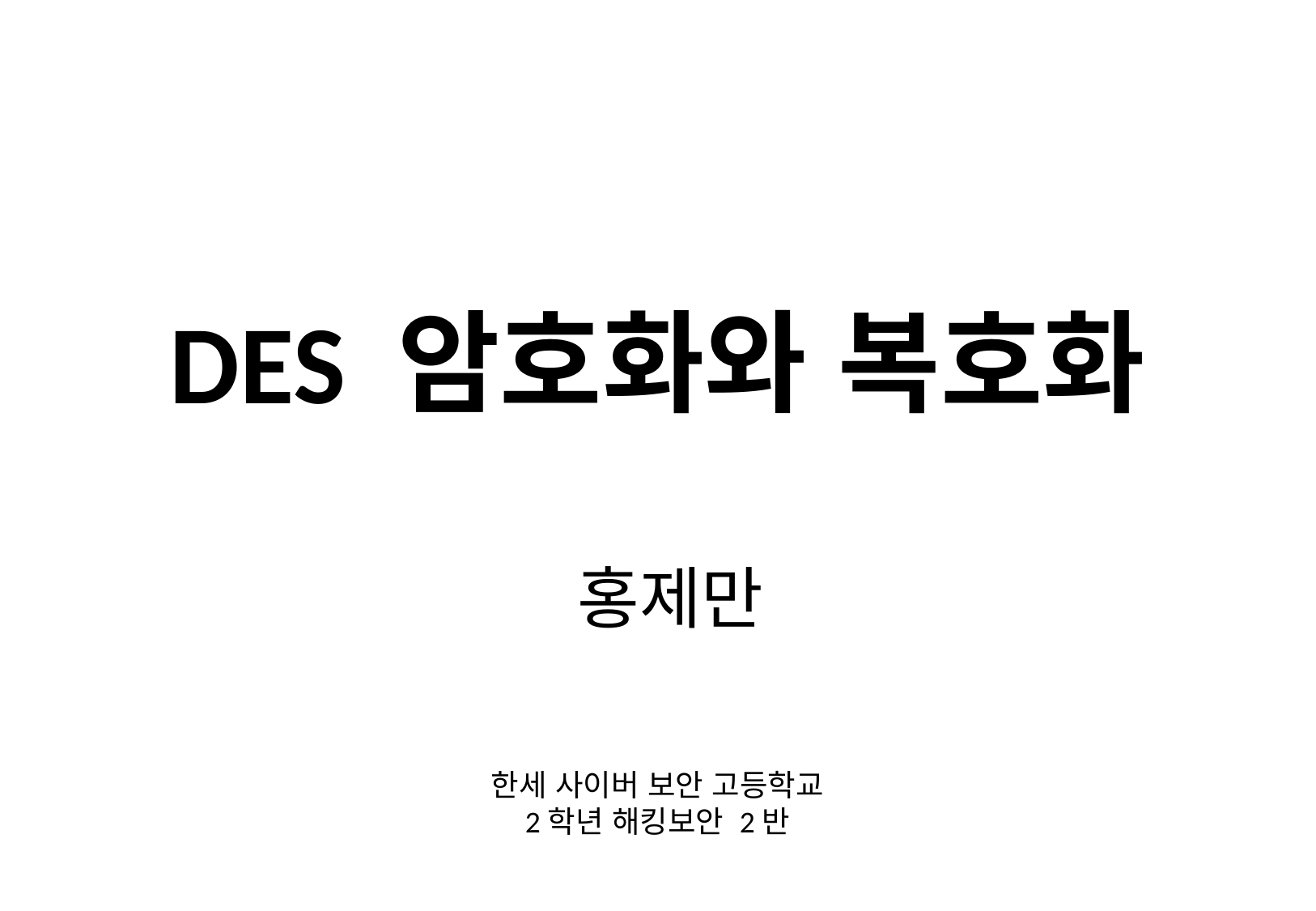

DES 암호화와 복호화
홍제만
한세 사이버 보안 고등학교
2학년 해킹보안 2반